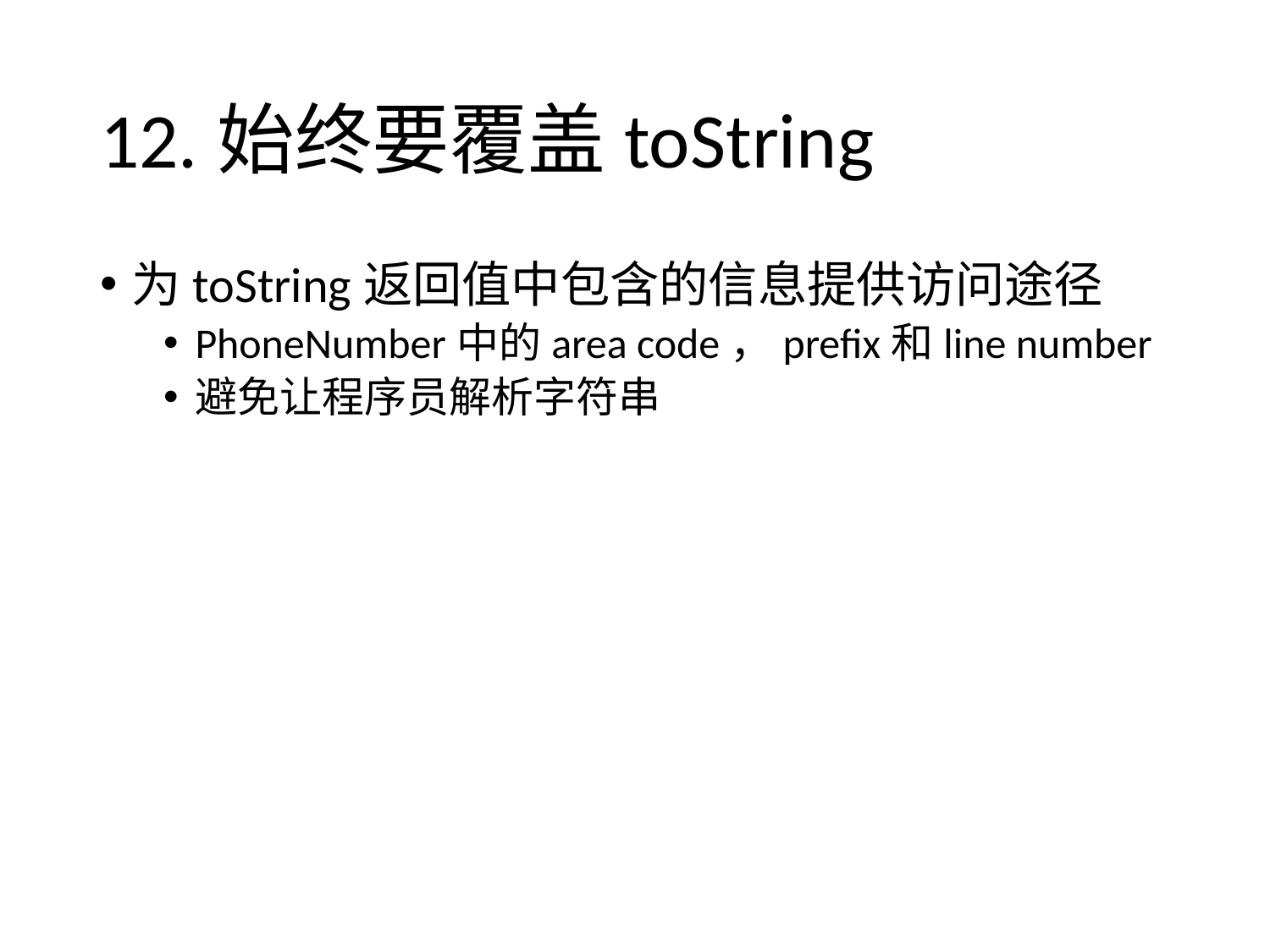

# 12.始终要覆盖toString
为toString返回值中包含的信息提供访问途径
PhoneNumber中的area code，prefix和line number
避免让程序员解析字符串